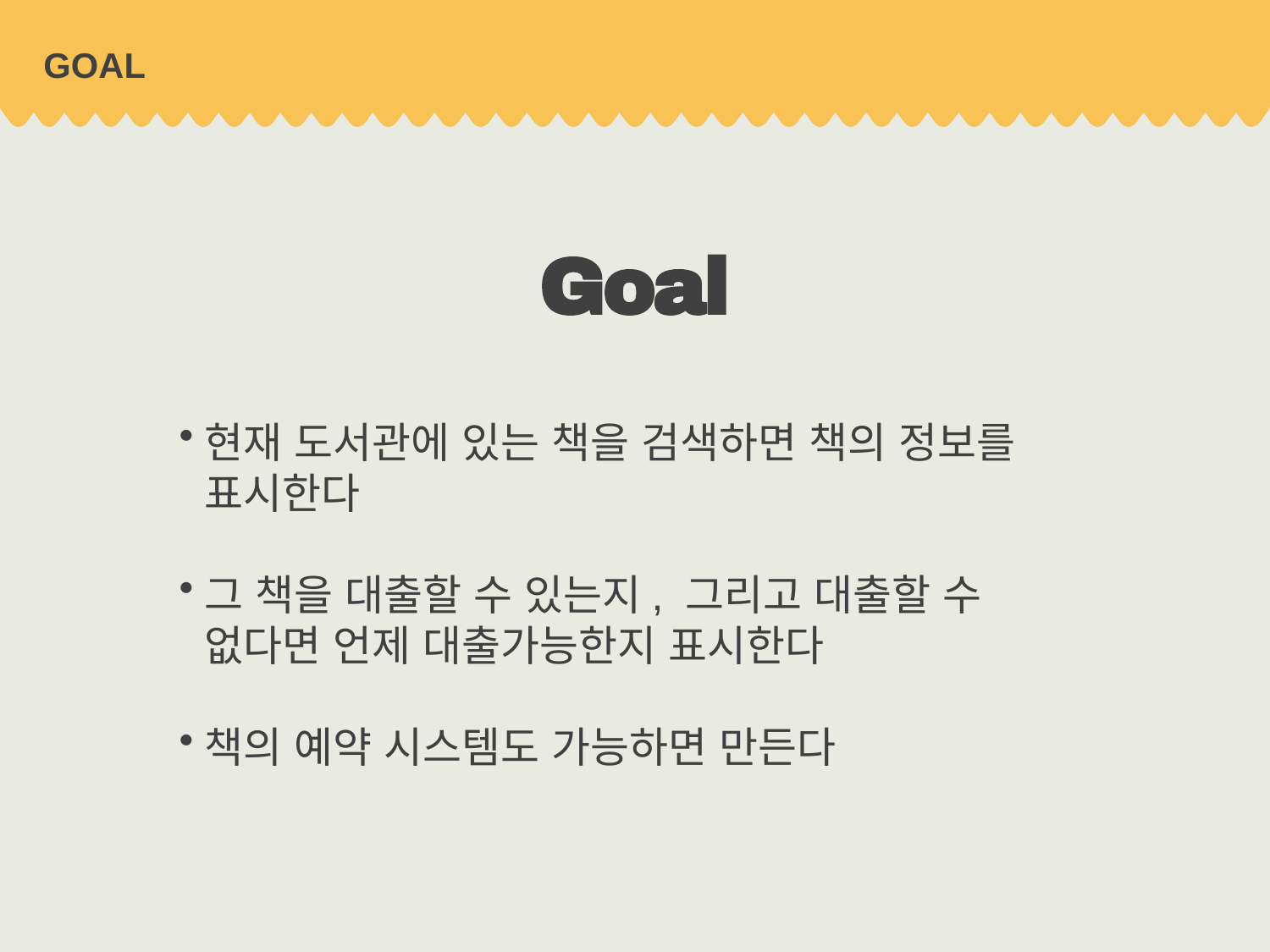

# GOAL
Goal
현재 도서관에 있는 책을 검색하면 책의 정보를 표시한다

그 책을 대출할 수 있는지, 그리고 대출할 수 없다면 언제 대출가능한지 표시한다

책의 예약 시스템도 가능하면 만든다